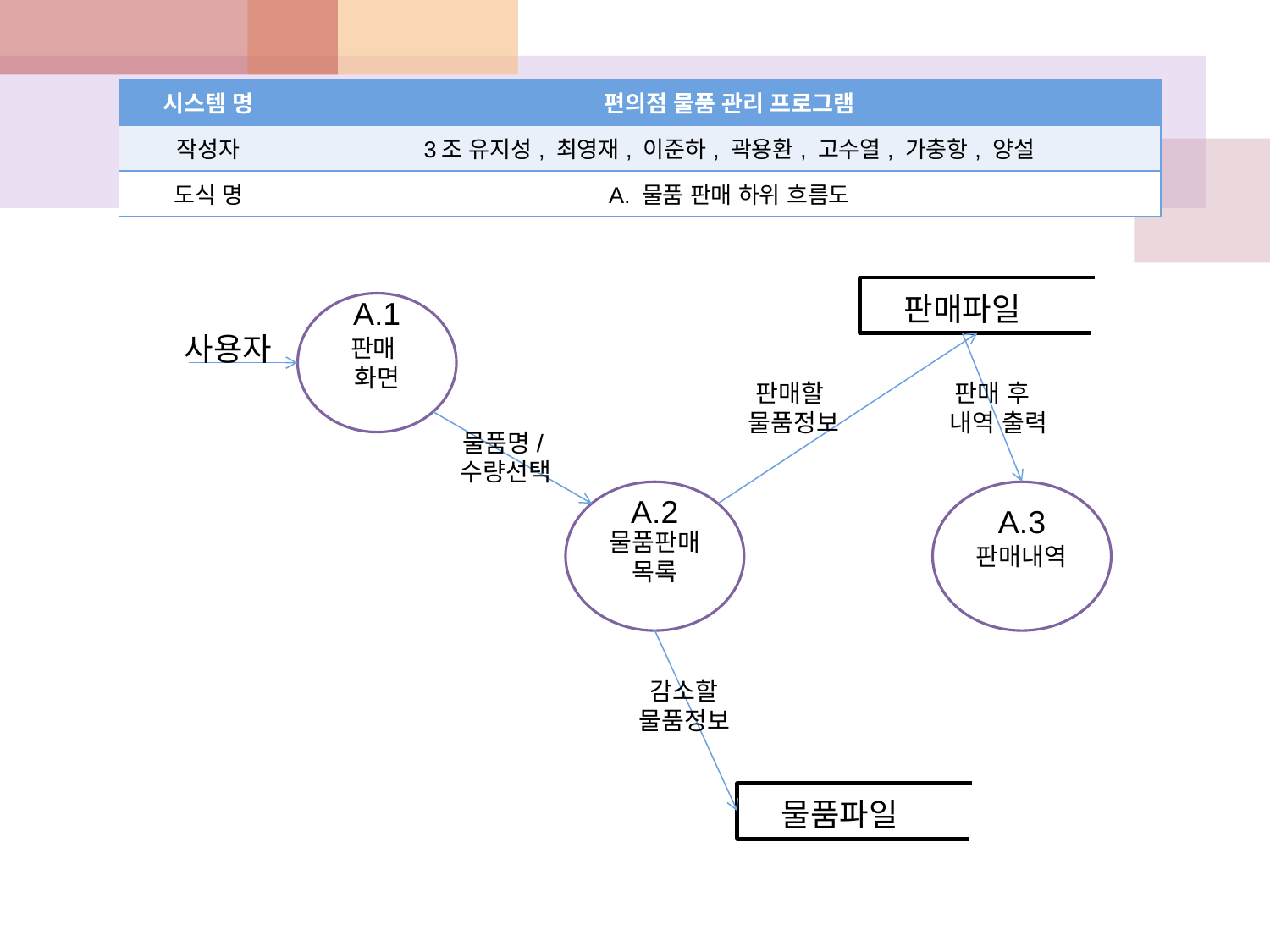

| 시스템 명 | 편의점 물품 관리 프로그램 |
| --- | --- |
| 작성자 | 3조 유지성, 최영재, 이준하, 곽용환, 고수열, 가충항, 양설 |
| 도식 명 | A. 물품 판매 하위 흐름도 |

판매파일
A.1
판매
화면
사용자
판매할
물품정보
판매 후
 내역 출력
물품명/수량선택
물품판매
목록
판매내역
A.2
A.3
감소할
물품정보

물품파일